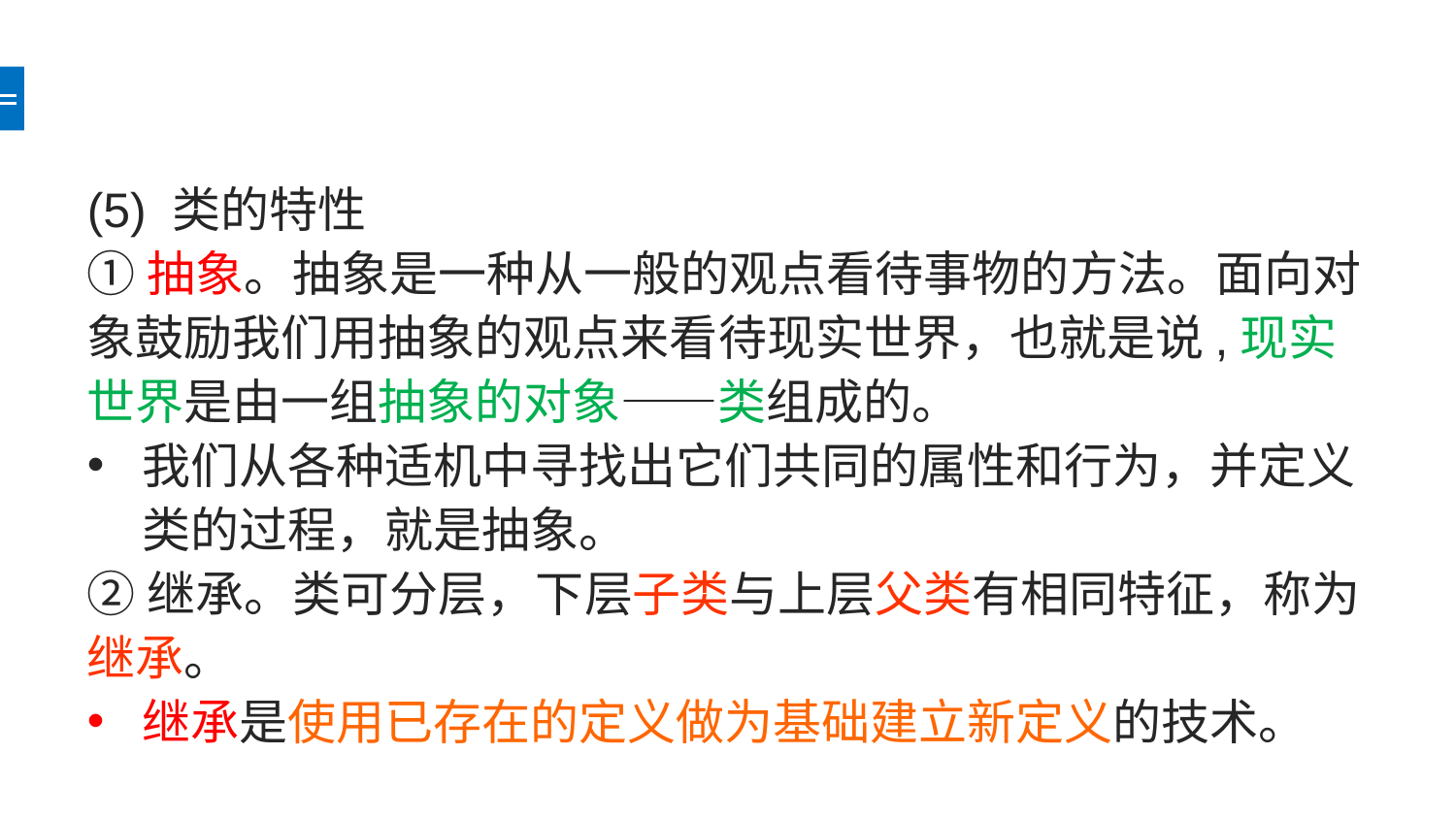

#
(5) 类的特性
①抽象。抽象是一种从一般的观点看待事物的方法。面向对象鼓励我们用抽象的观点来看待现实世界，也就是说,现实世界是由一组抽象的对象——类组成的。
我们从各种适机中寻找出它们共同的属性和行为，并定义类的过程，就是抽象。
②继承。类可分层，下层子类与上层父类有相同特征，称为继承。
继承是使用已存在的定义做为基础建立新定义的技术。